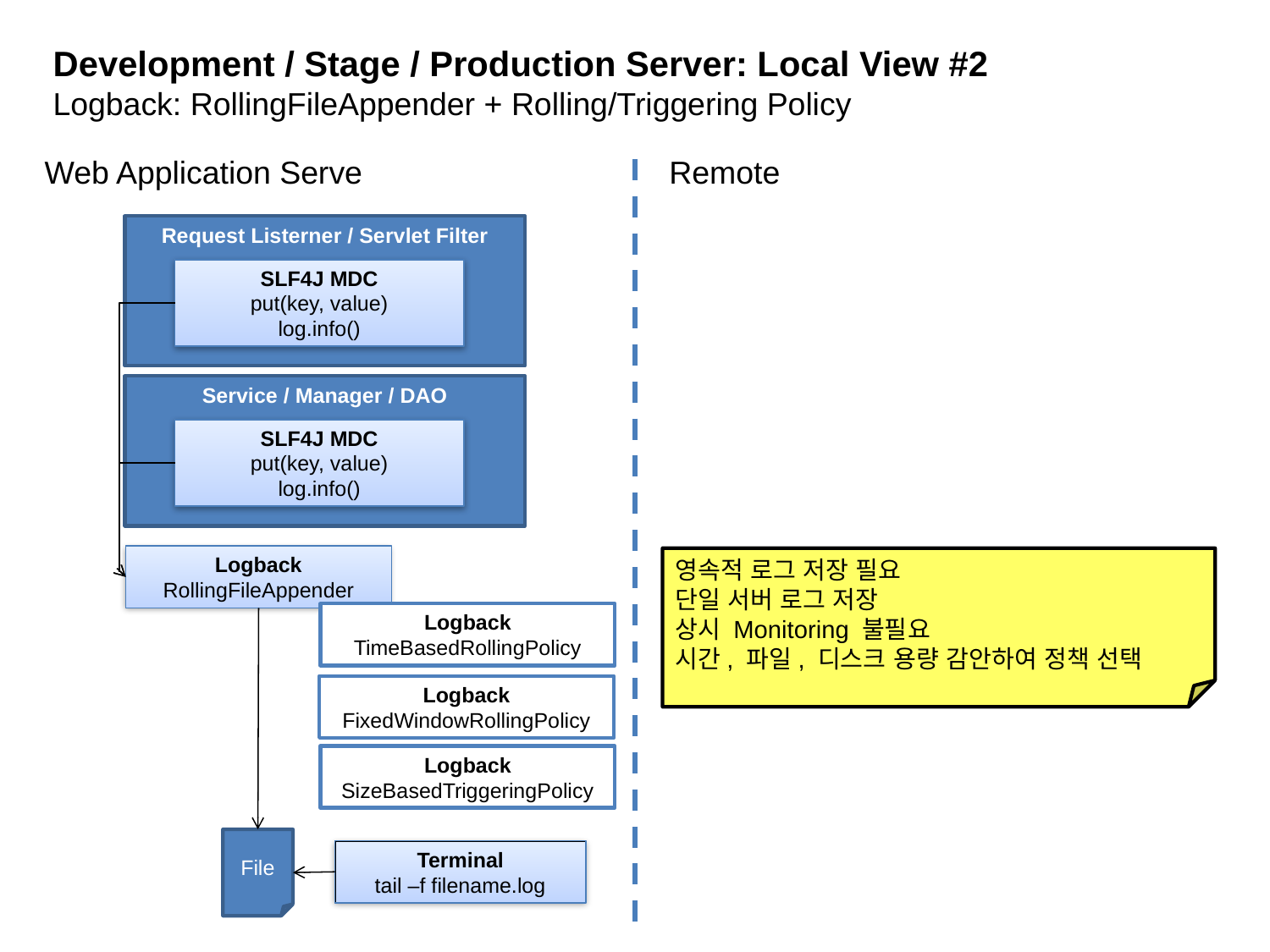

Development / Stage / Production Server: Local View #2
Logback: RollingFileAppender + Rolling/Triggering Policy
Web Application Serve
Remote
Request Listerner / Servlet Filter
SLF4J MDC
put(key, value)
log.info()
Service / Manager / DAO
SLF4J MDC
put(key, value)
log.info()
Logback
RollingFileAppender
영속적 로그 저장 필요
단일 서버 로그 저장
상시 Monitoring 불필요
시간, 파일, 디스크 용량 감안하여 정책 선택
Logback
TimeBasedRollingPolicy
Logback
FixedWindowRollingPolicy
Logback
SizeBasedTriggeringPolicy
File
Terminal
tail –f filename.log